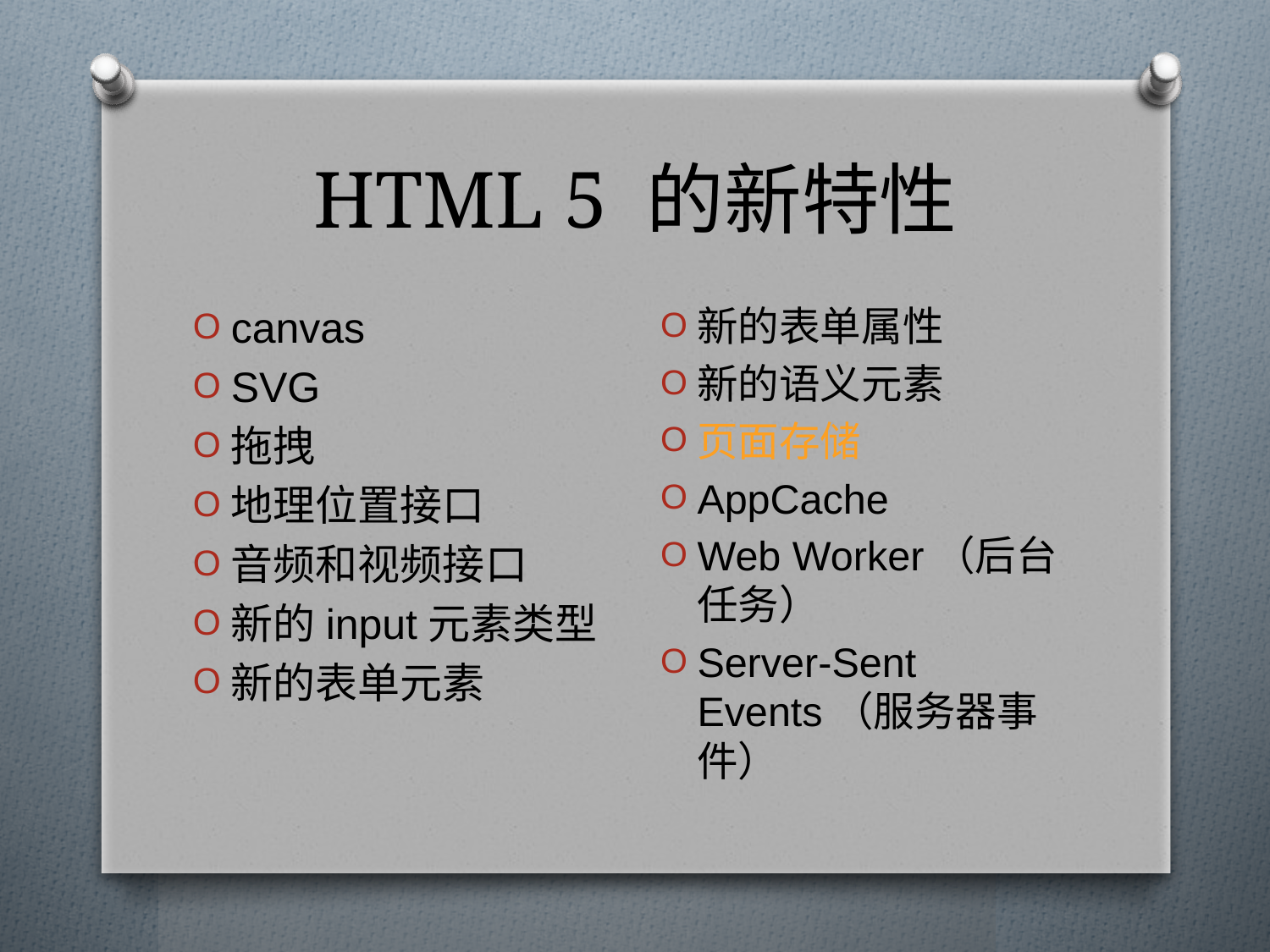

# HTML 5 的新特性
新的表单属性
新的语义元素
页面存储
AppCache
Web Worker（后台任务）
Server-Sent Events（服务器事件）
canvas
SVG
拖拽
地理位置接口
音频和视频接口
新的input元素类型
新的表单元素